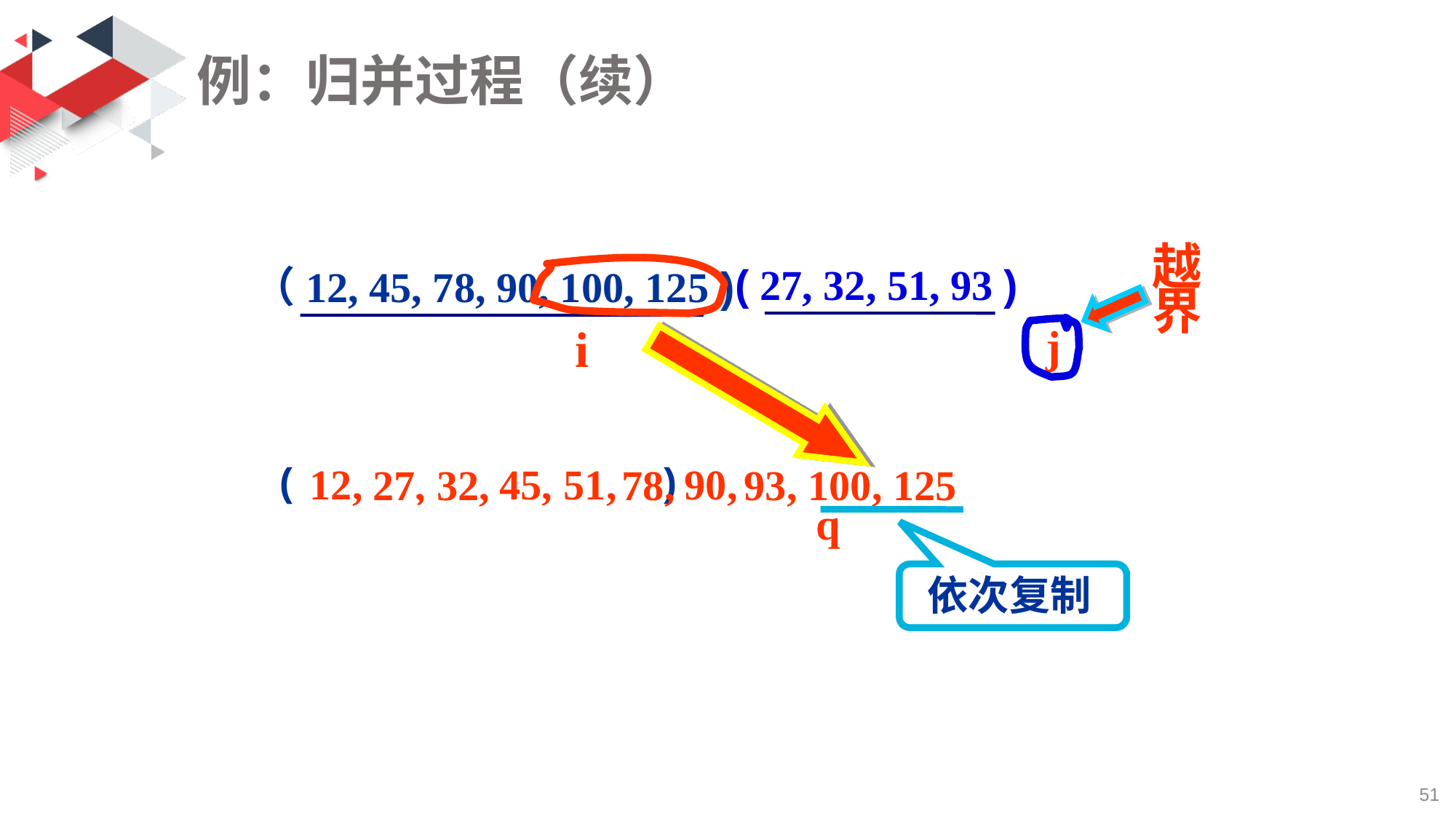

# 例：归并过程（续）

, 100, 125
越
界

( 27, 32, 51, 93 )
（12, 45, 78, 90, 100, 125 )

(                                  )
i

j

i

i

i

j

i
j

j

j
45,
90,
12,
51,
27,
32,
78,
93
q

q

q

q
q

q

q

q

q

依次复制
51